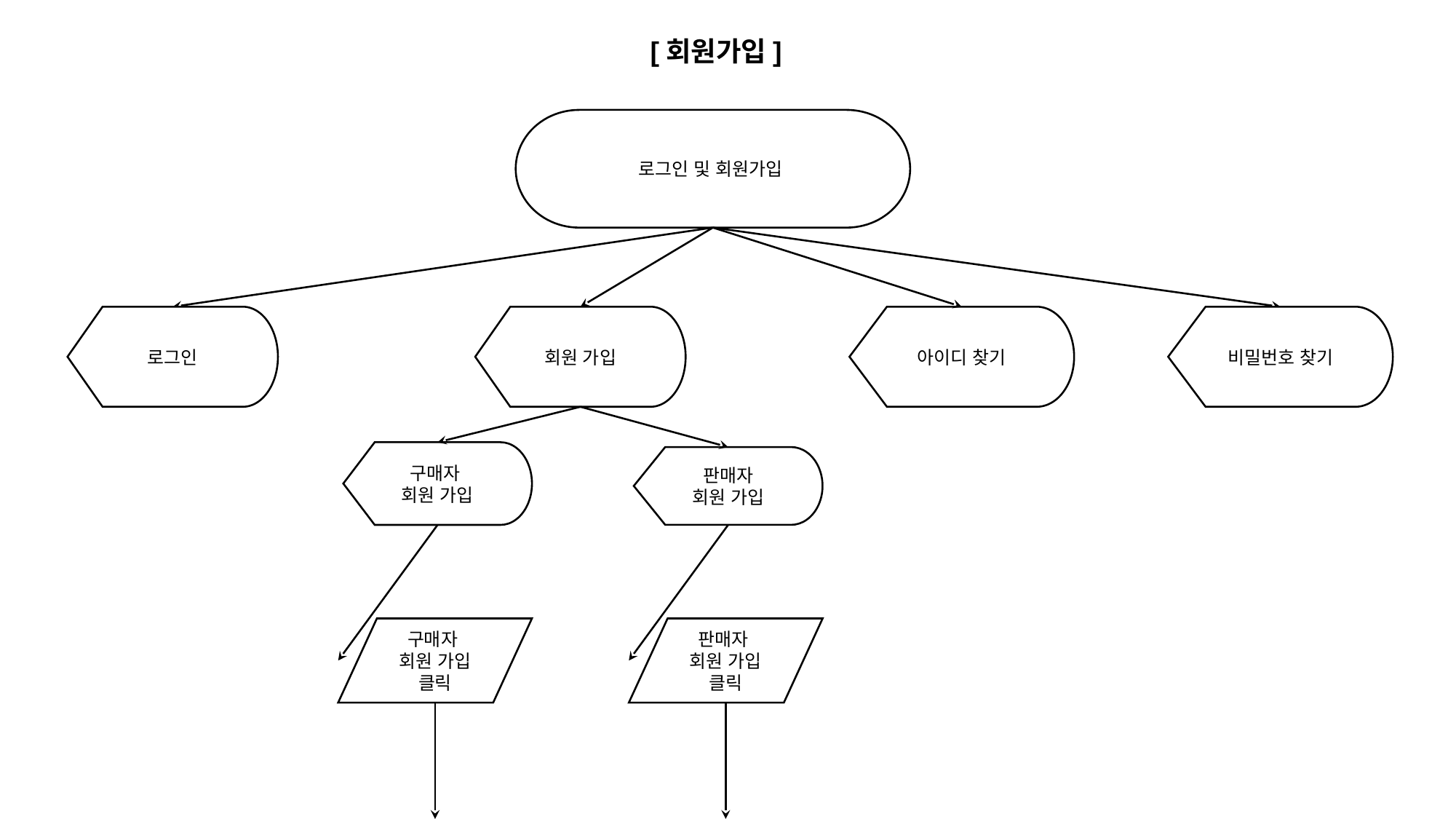

[회원가입]
로그인 및 회원가입
로그인
회원 가입
아이디 찾기
비밀번호 찾기
구매자
회원 가입
판매자
회원 가입
구매자
회원 가입
클릭
판매자
회원 가입
클릭